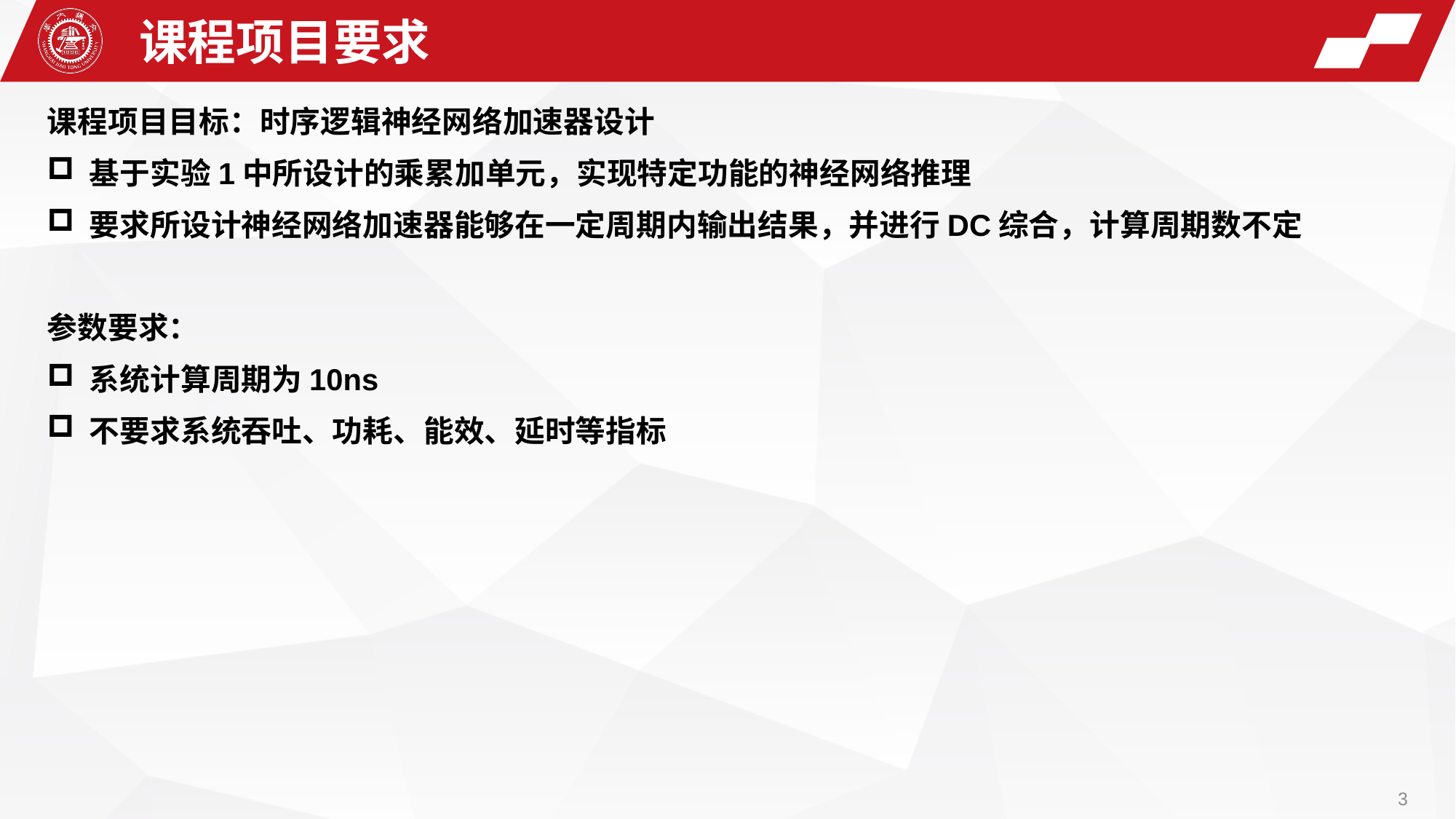

课程项目要求
课程项目目标：时序逻辑神经网络加速器设计
 基于实验1中所设计的乘累加单元，实现特定功能的神经网络推理
 要求所设计神经网络加速器能够在一定周期内输出结果，并进行DC综合，计算周期数不定

参数要求：
 系统计算周期为10ns
 不要求系统吞吐、功耗、能效、延时等指标
3